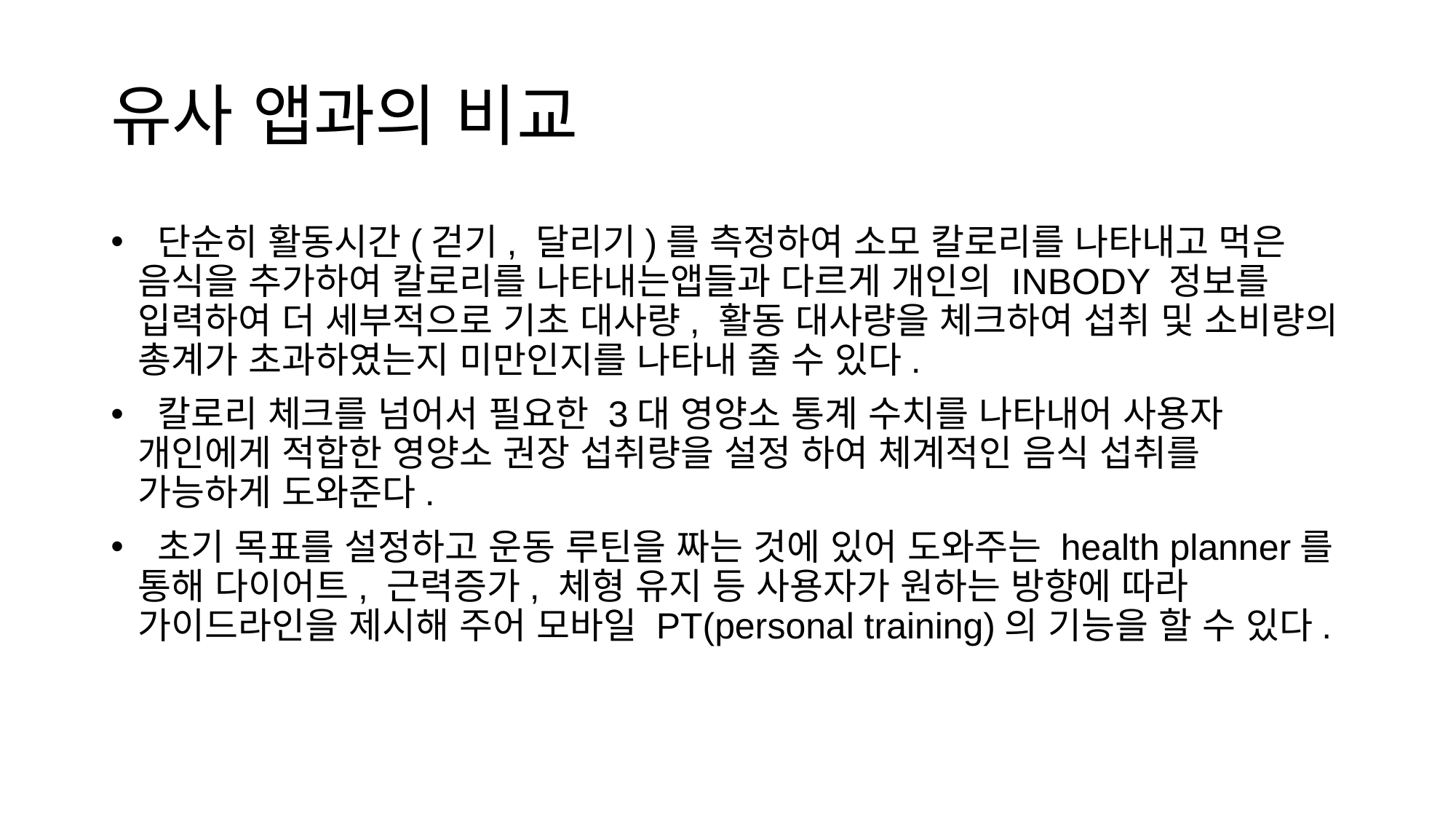

# 유사 앱과의 비교
 단순히 활동시간(걷기, 달리기)를 측정하여 소모 칼로리를 나타내고 먹은 음식을 추가하여 칼로리를 나타내는앱들과 다르게 개인의 INBODY 정보를 입력하여 더 세부적으로 기초 대사량, 활동 대사량을 체크하여 섭취 및 소비량의 총계가 초과하였는지 미만인지를 나타내 줄 수 있다.
 칼로리 체크를 넘어서 필요한 3대 영양소 통계 수치를 나타내어 사용자 개인에게 적합한 영양소 권장 섭취량을 설정 하여 체계적인 음식 섭취를 가능하게 도와준다.
 초기 목표를 설정하고 운동 루틴을 짜는 것에 있어 도와주는 health planner를 통해 다이어트, 근력증가, 체형 유지 등 사용자가 원하는 방향에 따라 가이드라인을 제시해 주어 모바일 PT(personal training)의 기능을 할 수 있다.